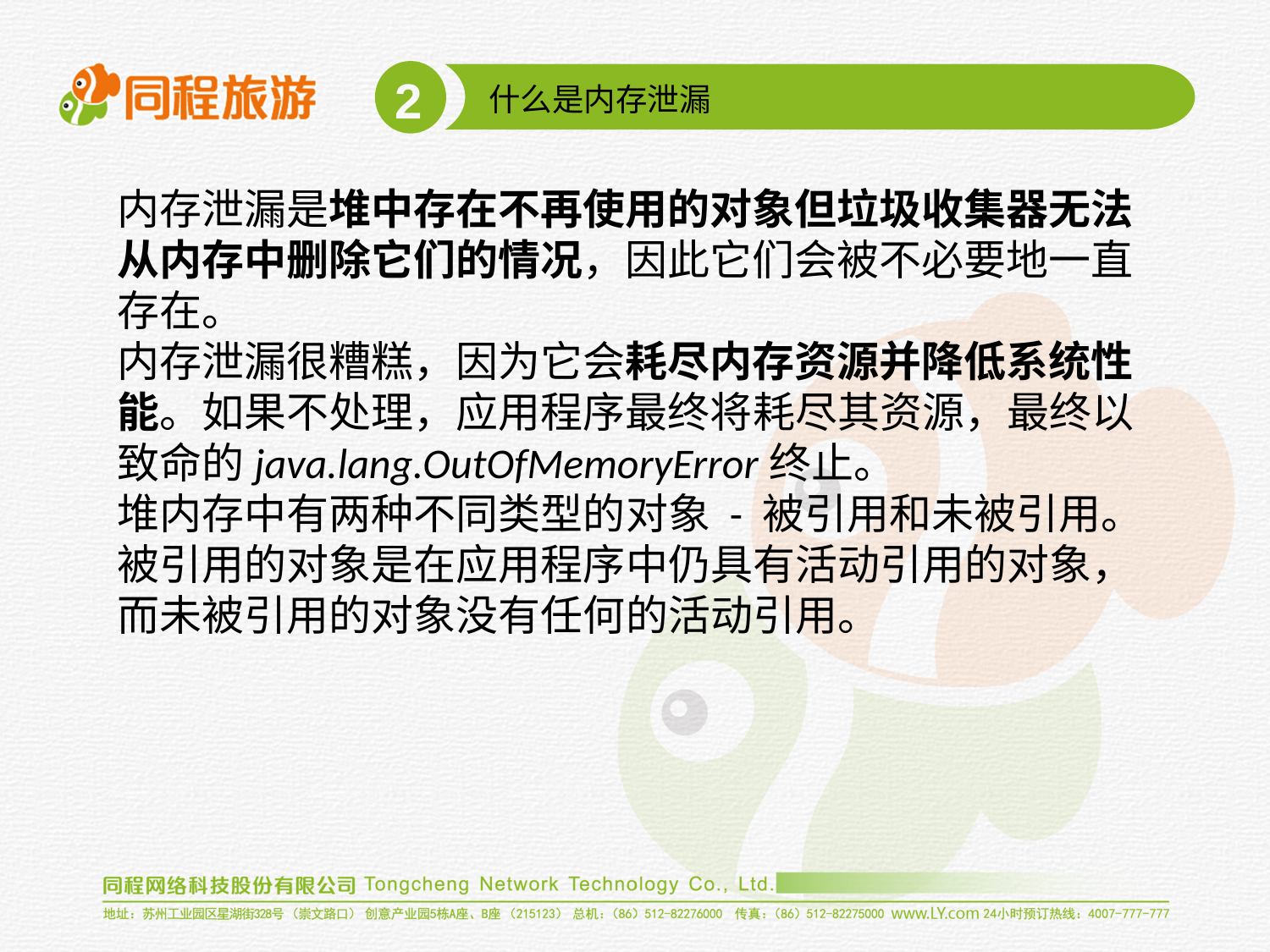

2

什么是内存泄漏
内存泄漏是堆中存在不再使用的对象但垃圾收集器无法从内存中删除它们的情况，因此它们会被不必要地一直存在。
内存泄漏很糟糕，因为它会耗尽内存资源并降低系统性能。如果不处理，应用程序最终将耗尽其资源，最终以致命的java.lang.OutOfMemoryError终止。
堆内存中有两种不同类型的对象 - 被引用和未被引用。被引用的对象是在应用程序中仍具有活动引用的对象，而未被引用的对象没有任何的活动引用。